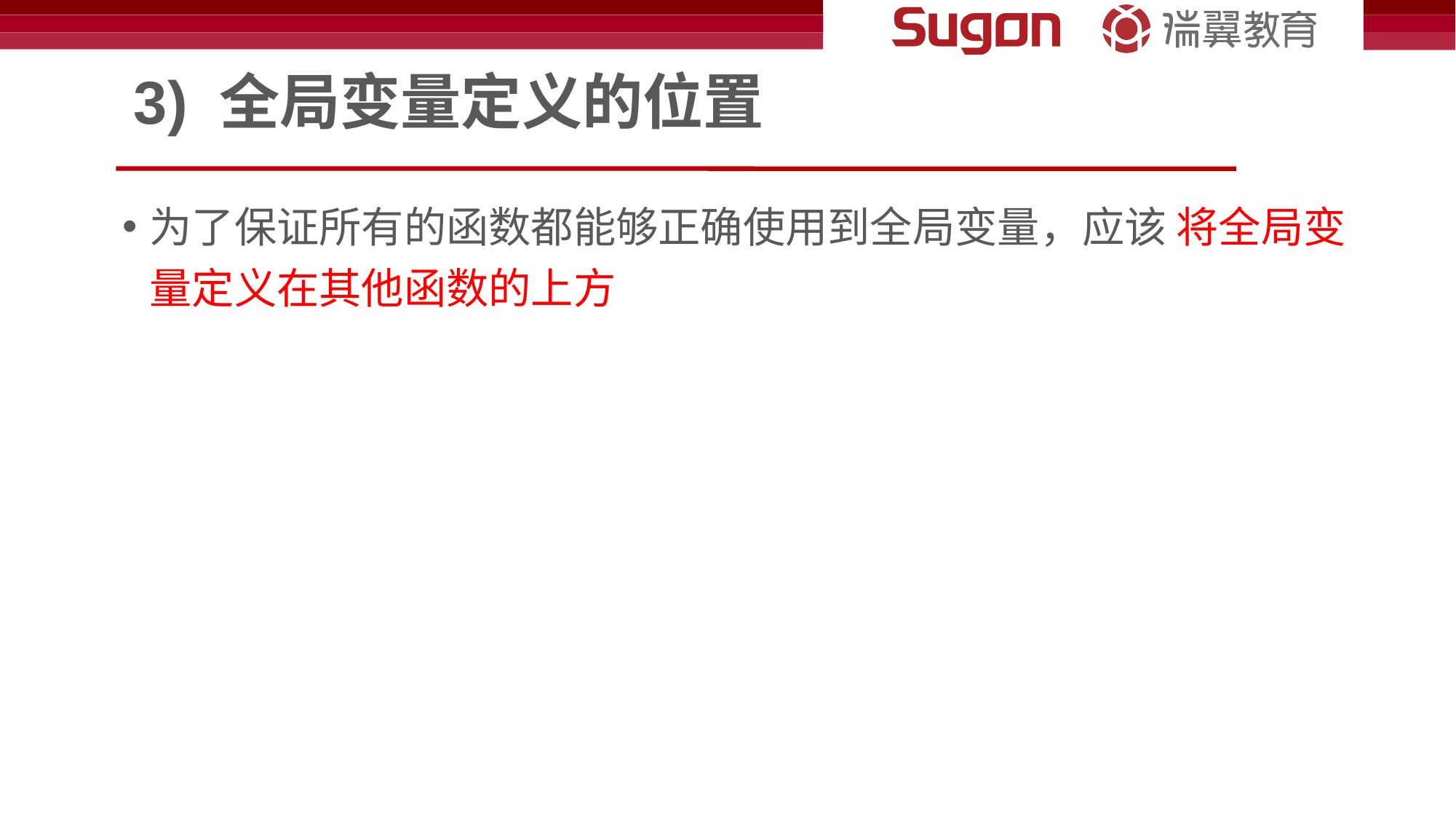

# 3) 全局变量定义的位置
为了保证所有的函数都能够正确使用到全局变量，应该 将全局变量定义在其他函数的上方